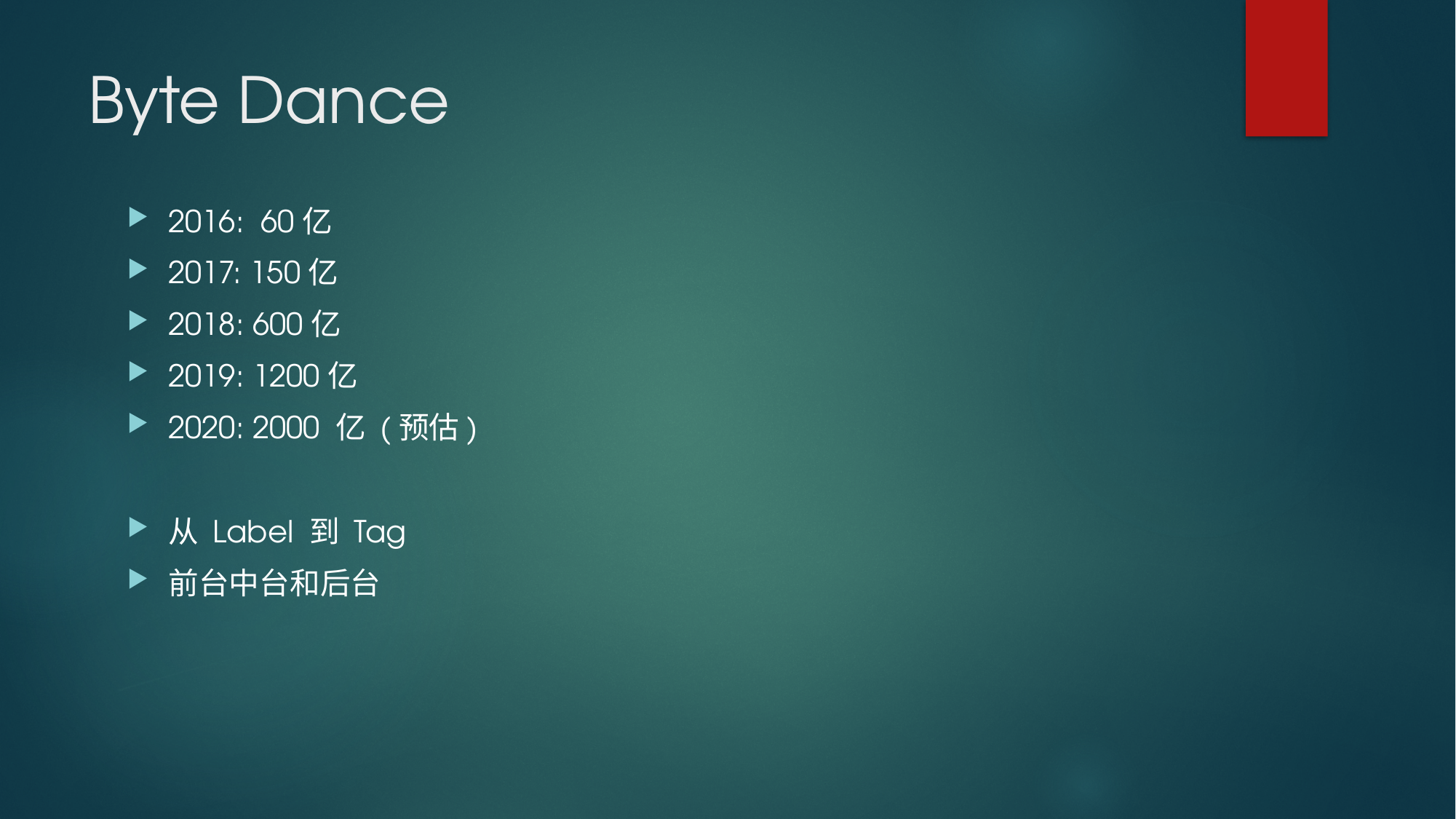

# Byte Dance
2016:  60亿
2017: 150亿
2018: 600亿
2019: 1200亿
2020: 2000 亿 (预估)

从 Label 到 Tag
前台中台和后台